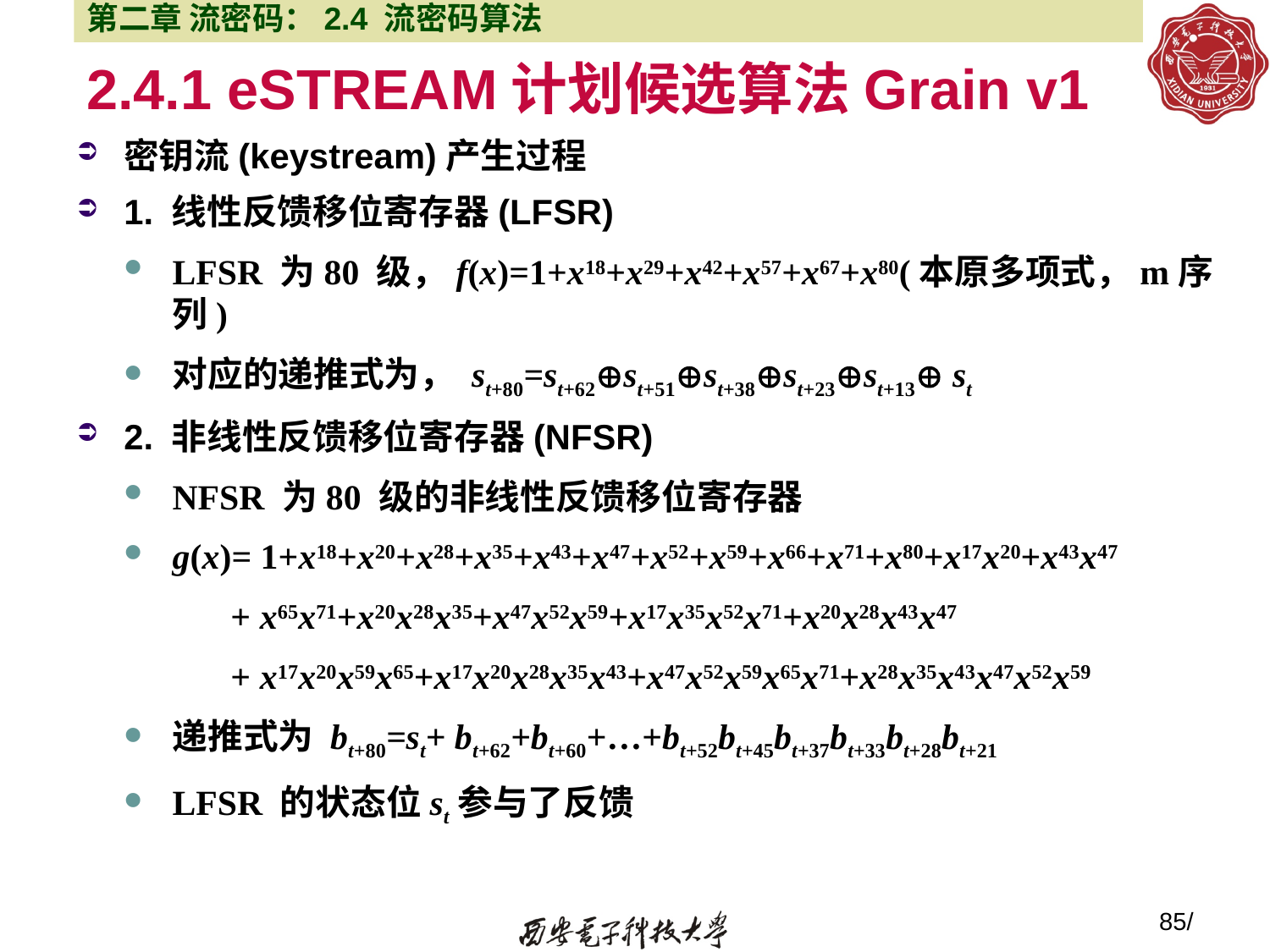

第二章 流密码：2.4 流密码算法
# 2.4.1 eSTREAM计划候选算法Grain v1
密钥流(keystream)产生过程
1. 线性反馈移位寄存器(LFSR)
LFSR 为80 级，f(x)=1+x18+x29+x42+x57+x67+x80(本原多项式，m序列)
对应的递推式为， st+80=st+62⊕st+51⊕st+38⊕st+23⊕st+13⊕ st
2. 非线性反馈移位寄存器(NFSR)
NFSR 为80 级的非线性反馈移位寄存器
g(x)= 1+x18+x20+x28+x35+x43+x47+x52+x59+x66+x71+x80+x17x20+x43x47
            + x65x71+x20x28x35+x47x52x59+x17x35x52x71+x20x28x43x47
            + x17x20x59x65+x17x20x28x35x43+x47x52x59x65x71+x28x35x43x47x52x59
递推式为 bt+80=st+ bt+62+bt+60+…+bt+52bt+45bt+37bt+33bt+28bt+21
LFSR 的状态位st参与了反馈

85/